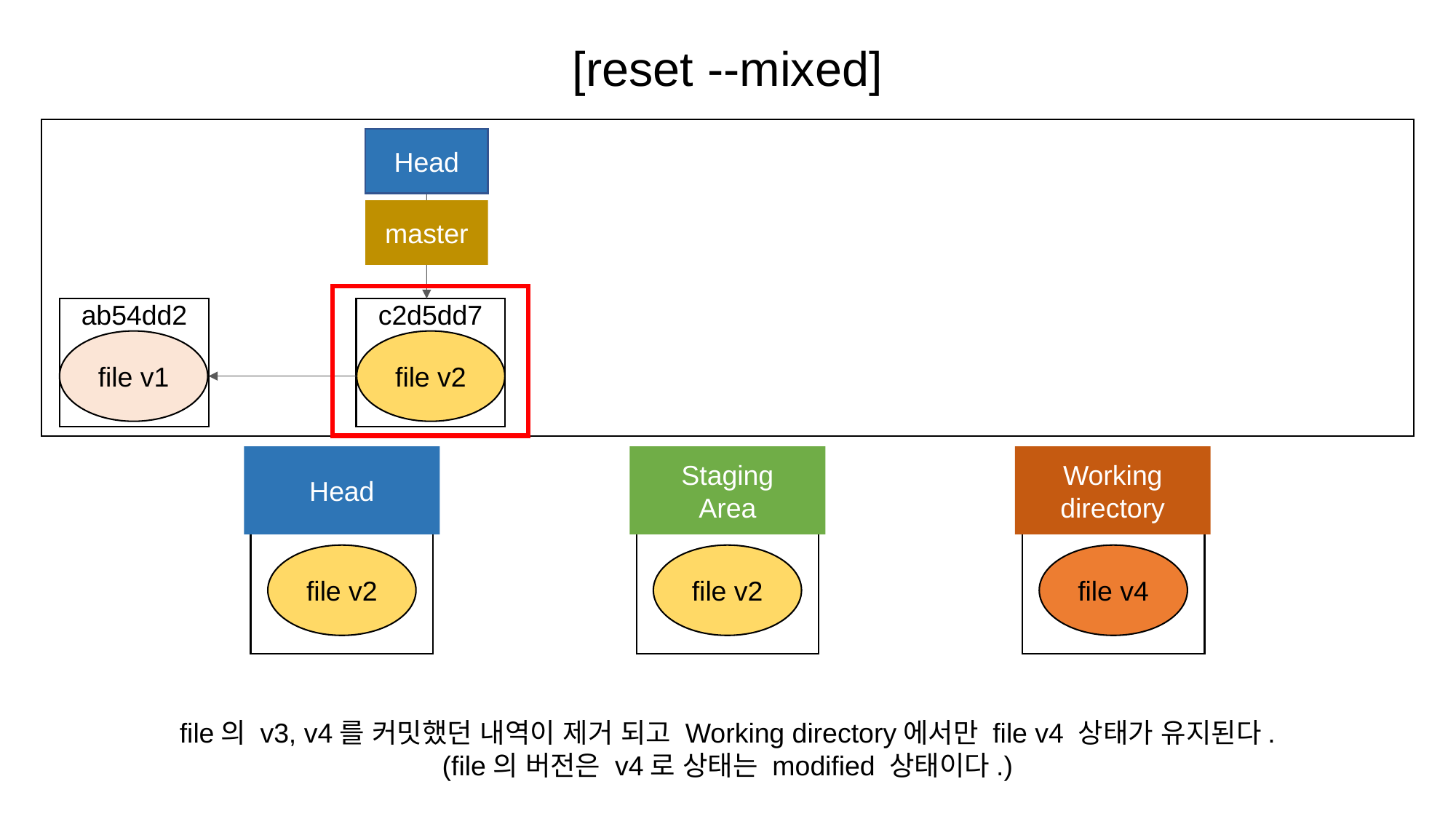

[reset --mixed]

Head
master

ab54dd2

file v1
c2d5dd7

file v2
Head
Staging
Area
Working
directory

file v2
file v2
file v4
file의 v3, v4를 커밋했던 내역이 제거 되고 Working directory에서만 file v4 상태가 유지된다.
(file의 버전은 v4로 상태는 modified 상태이다.)